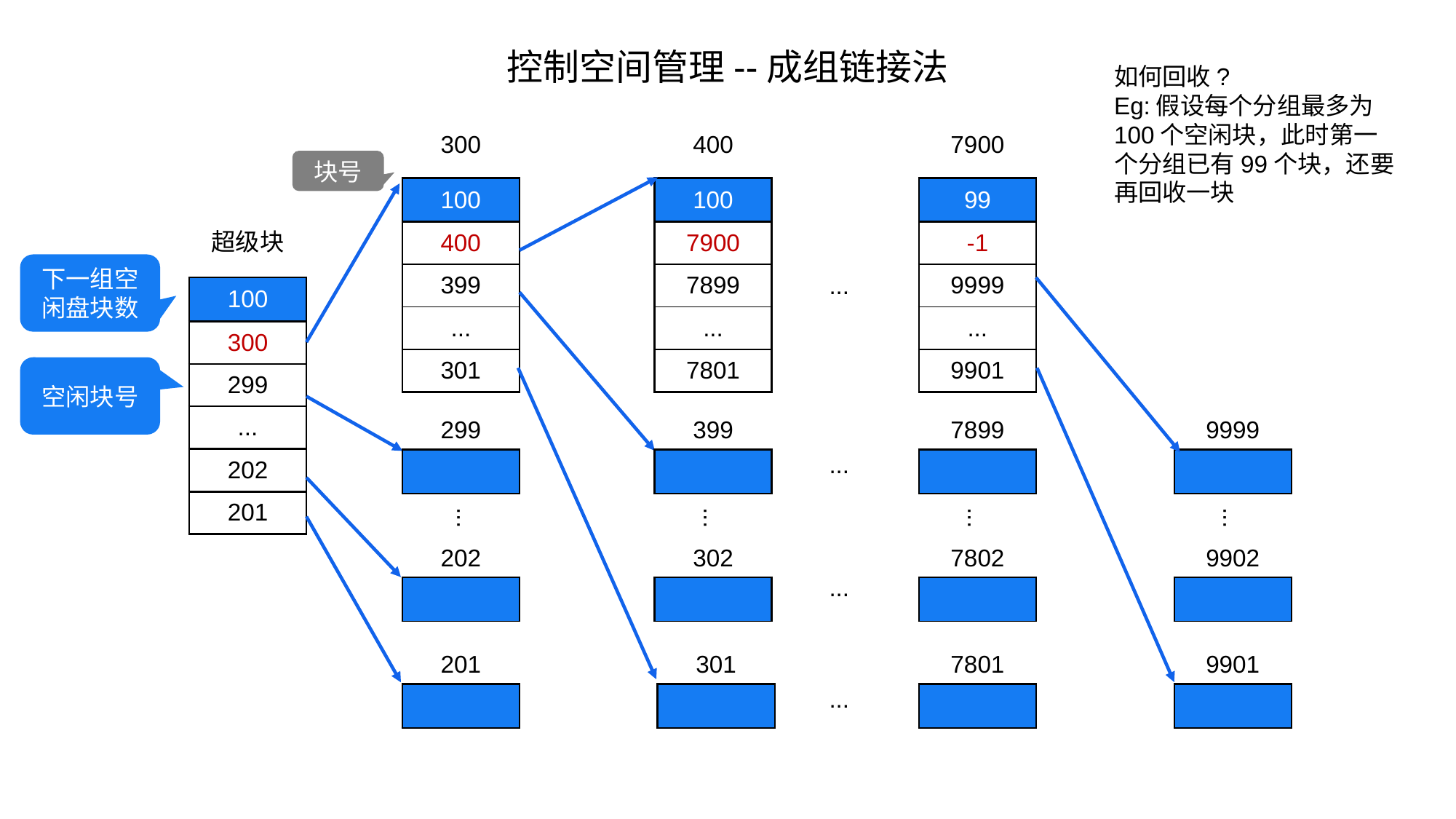

控制空间管理--成组链接法
如何回收?
Eg:假设每个分组最多为100个空闲块，此时第一个分组已有99个块，还要再回收一块
300
400
7900
块号
| 100 |
| --- |
| 400 |
| 399 |
| ... |
| 301 |
| 100 |
| --- |
| 7900 |
| 7899 |
| ... |
| 7801 |
| 99 |
| --- |
| -1 |
| 9999 |
| ... |
| 9901 |
超级块
下一组空闲盘块数
...
| 100 |
| --- |
| 300 |
| 299 |
| ... |
| 202 |
| 201 |
空闲块号
299
399
7899
9999
...
|  |
| --- |
|  |
| --- |
|  |
| --- |
|  |
| --- |
...
...
...
...
202
302
7802
9902
...
|  |
| --- |
|  |
| --- |
|  |
| --- |
|  |
| --- |
201
301
7801
9901
...
|  |
| --- |
|  |
| --- |
|  |
| --- |
|  |
| --- |